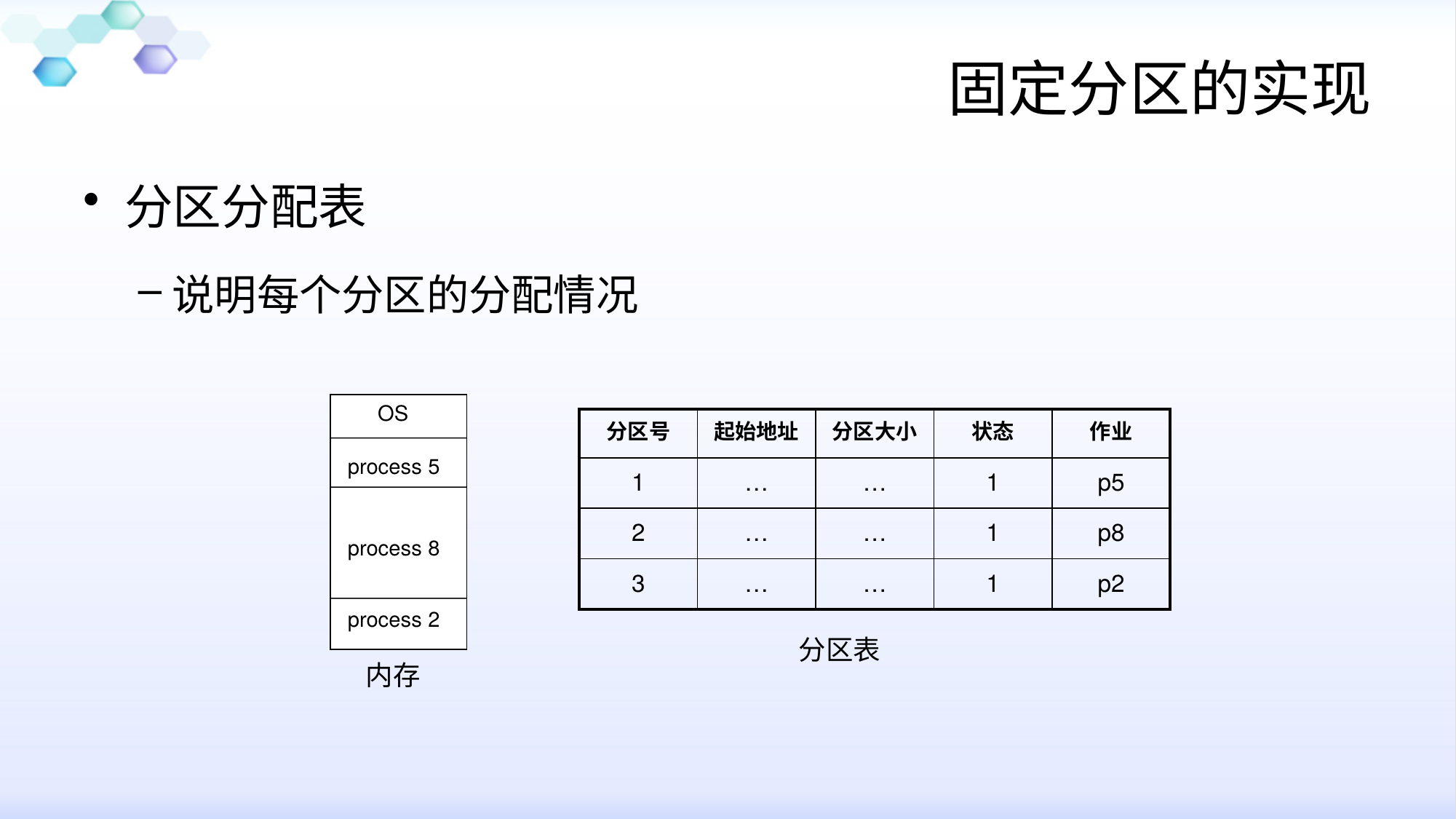

# 固定分区的实现
分区分配表
说明每个分区的分配情况

OS
| 分区号 | 起始地址 | 分区大小 | 状态 | 作业 |
| --- | --- | --- | --- | --- |
| 1 | … | … | 1 | p5 |
| 2 | … | … | 1 | p8 |
| 3 | … | … | 1 | p2 |

process 5

process 8

process 2
分区表
内存